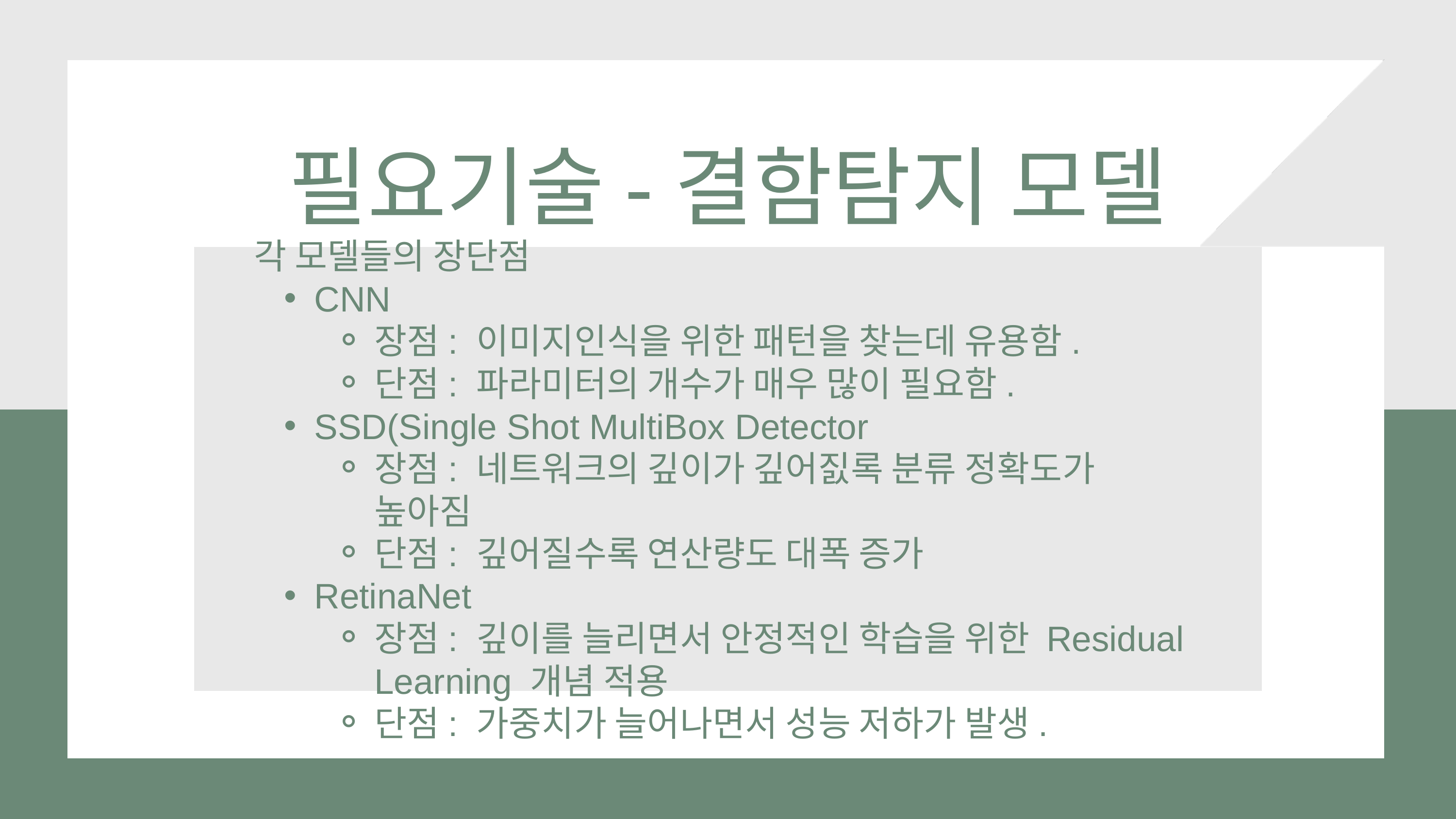

필요기술-결함탐지 모델
각 모델들의 장단점
CNN
장점: 이미지인식을 위한 패턴을 찾는데 유용함.
단점: 파라미터의 개수가 매우 많이 필요함.
SSD(Single Shot MultiBox Detector
장점: 네트워크의 깊이가 깊어짌록 분류 정확도가 높아짐
단점: 깊어질수록 연산량도 대폭 증가
RetinaNet
장점: 깊이를 늘리면서 안정적인 학습을 위한 Residual Learning 개념 적용
단점: 가중치가 늘어나면서 성능 저하가 발생.